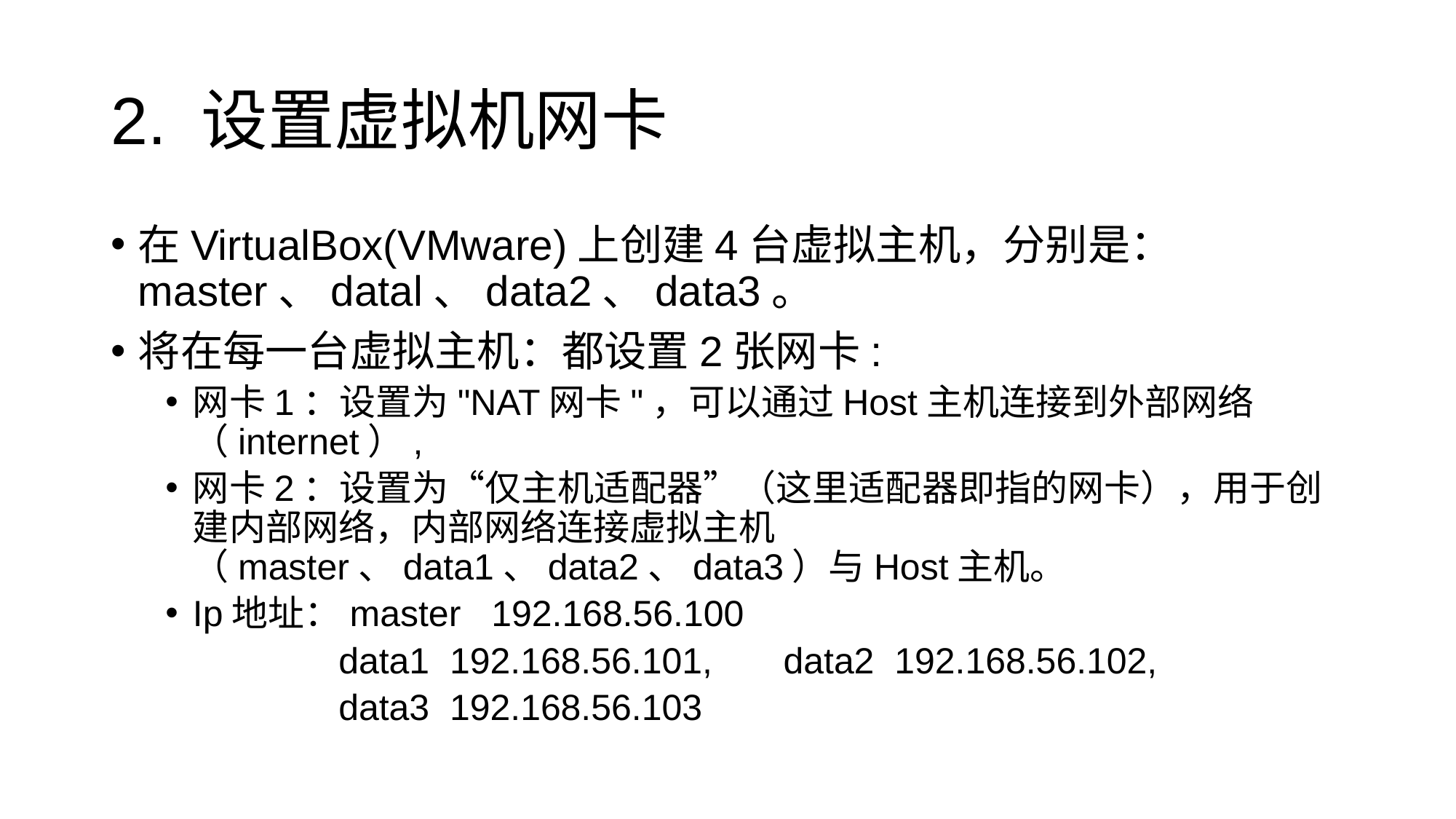

# 2. 设置虚拟机网卡
在VirtualBox(VMware)上创建4台虚拟主机，分别是：master、datal、data2、data3。
将在每一台虚拟主机：都设置2张网卡:
网卡1：设置为"NAT网卡"，可以通过Host主机连接到外部网络（internet）,
网卡2：设置为“仅主机适配器”（这里适配器即指的网卡），用于创建内部网络，内部网络连接虚拟主机（master、data1、data2、data3）与Host主机。
Ip地址：master   192.168.56.100
                 data1  192.168.56.101,       data2  192.168.56.102,
                 data3  192.168.56.103